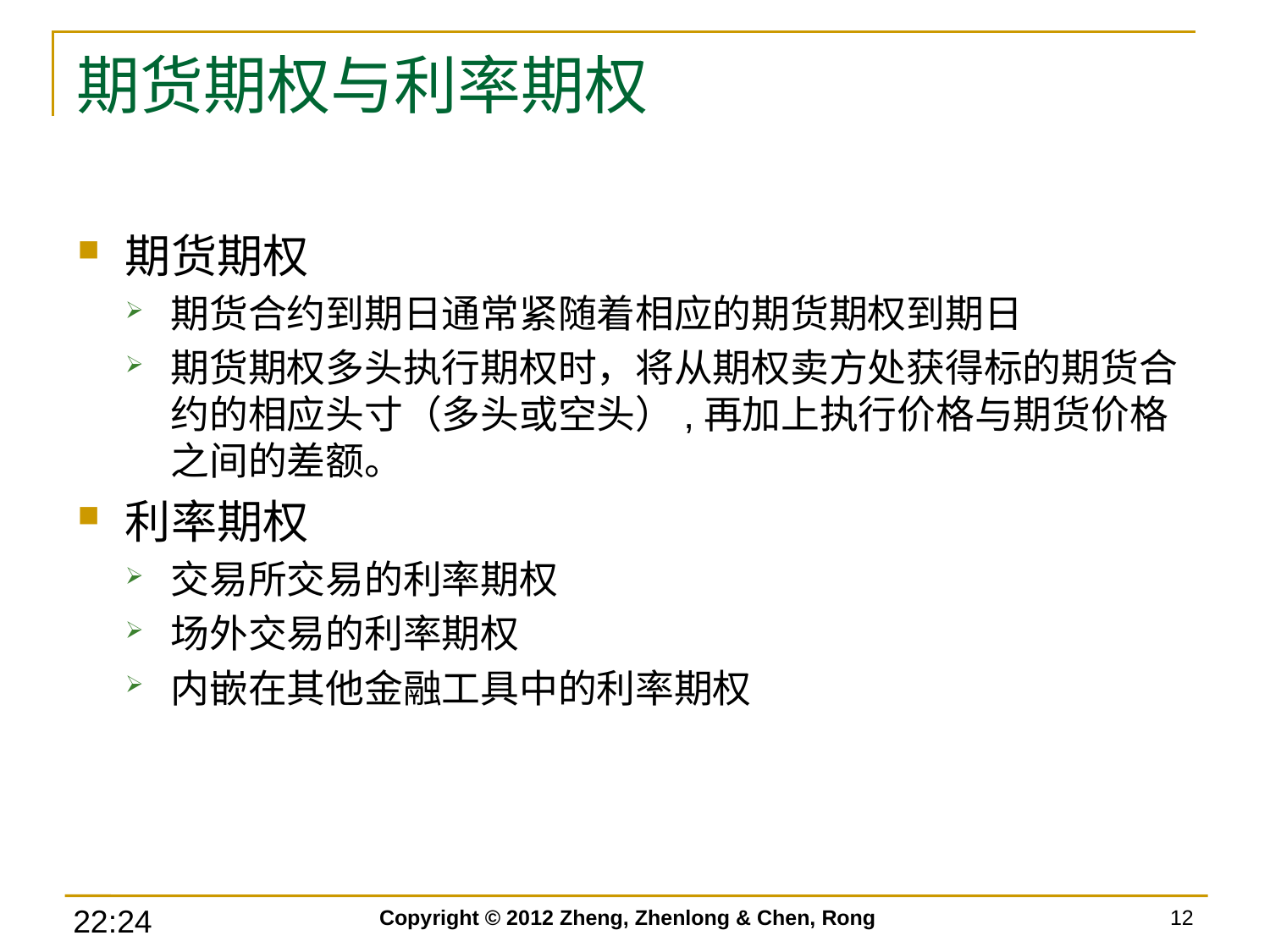

# 期货期权与利率期权

期货期权
期货合约到期日通常紧随着相应的期货期权到期日
期货期权多头执行期权时，将从期权卖方处获得标的期货合约的相应头寸（多头或空头）,再加上执行价格与期货价格之间的差额。
利率期权
交易所交易的利率期权
场外交易的利率期权
内嵌在其他金融工具中的利率期权
Copyright © 2012 Zheng, Zhenlong & Chen, Rong
12